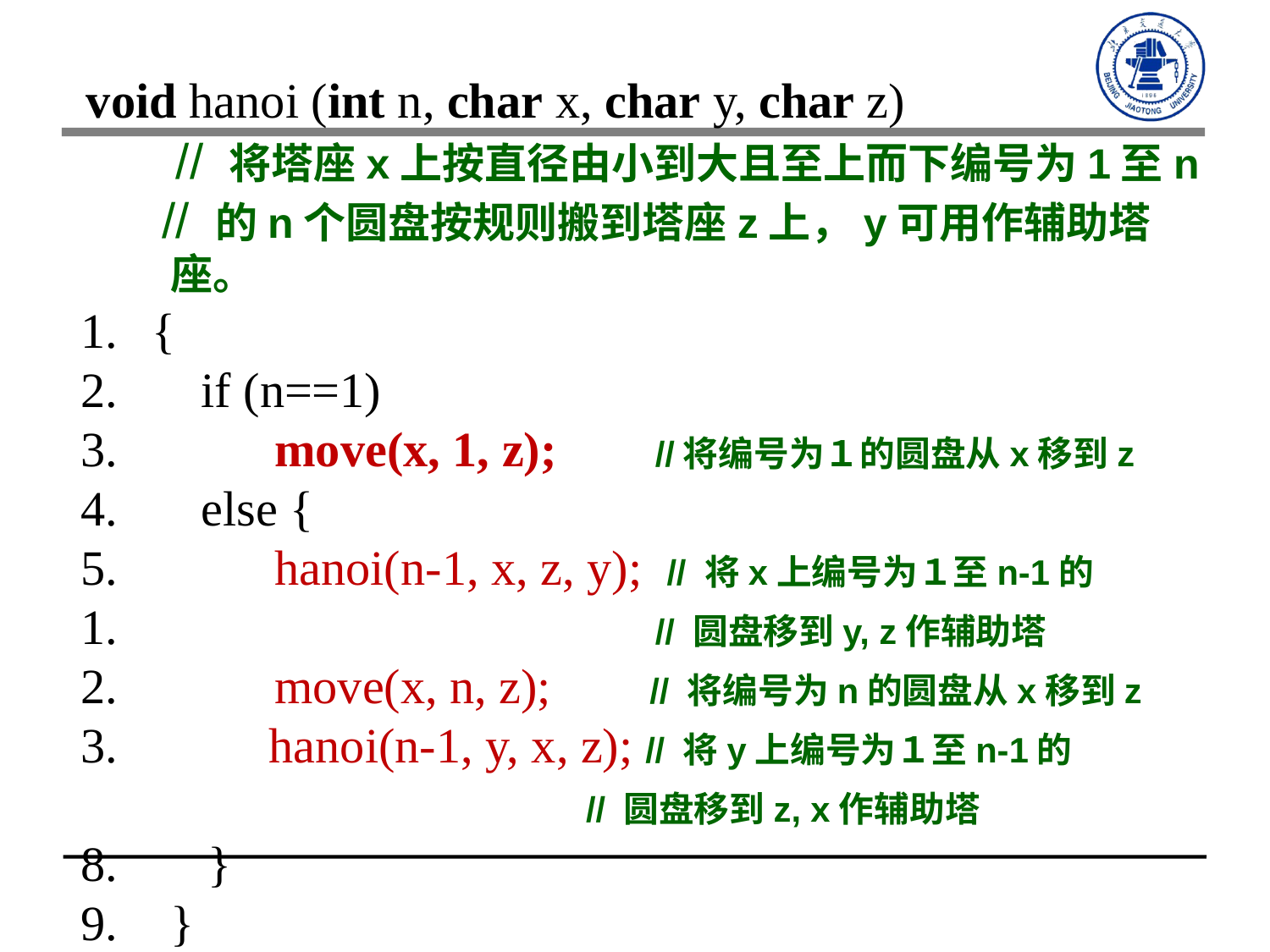

void hanoi (int n, char x, char y, char z)
     // 将塔座x上按直径由小到大且至上而下编号为1至n
    // 的n个圆盘按规则搬到塔座z上，y可用作辅助塔座。
{
    if (n==1)
          move(x, 1, z);        //将编号为１的圆盘从x移到z
    else {
          hanoi(n-1, x, z, y);  // 将x上编号为１至n-1的
                                         // 圆盘移到y, z作辅助塔
          move(x, n, z);        // 将编号为n的圆盘从x移到z
        hanoi(n-1, y, x, z); // 将y上编号为１至n-1的
                                       // 圆盘移到z, x作辅助塔
   }
}